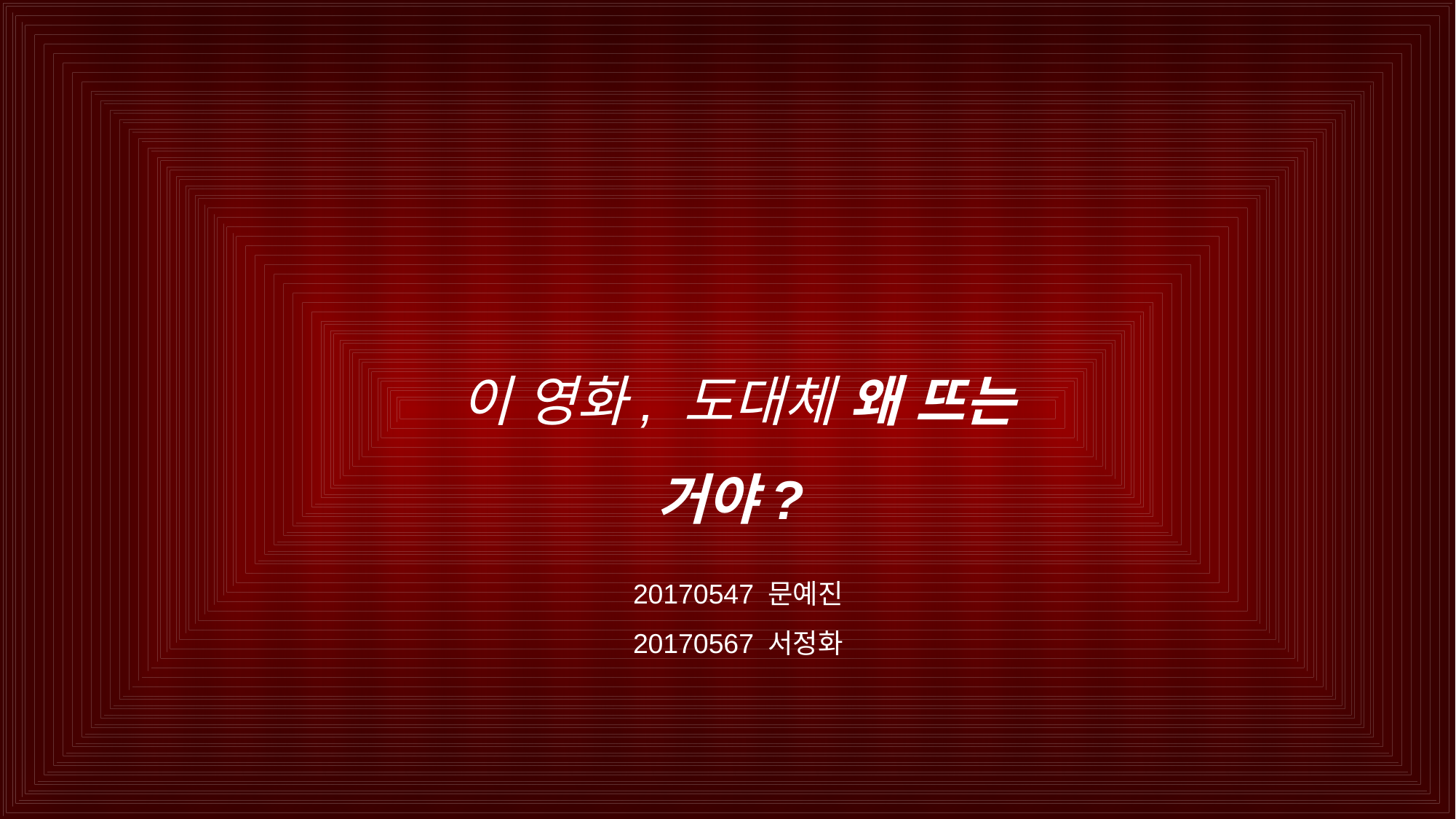

이 영화, 도대체 왜 뜨는 거야?

20170547 문예진
20170567 서정화